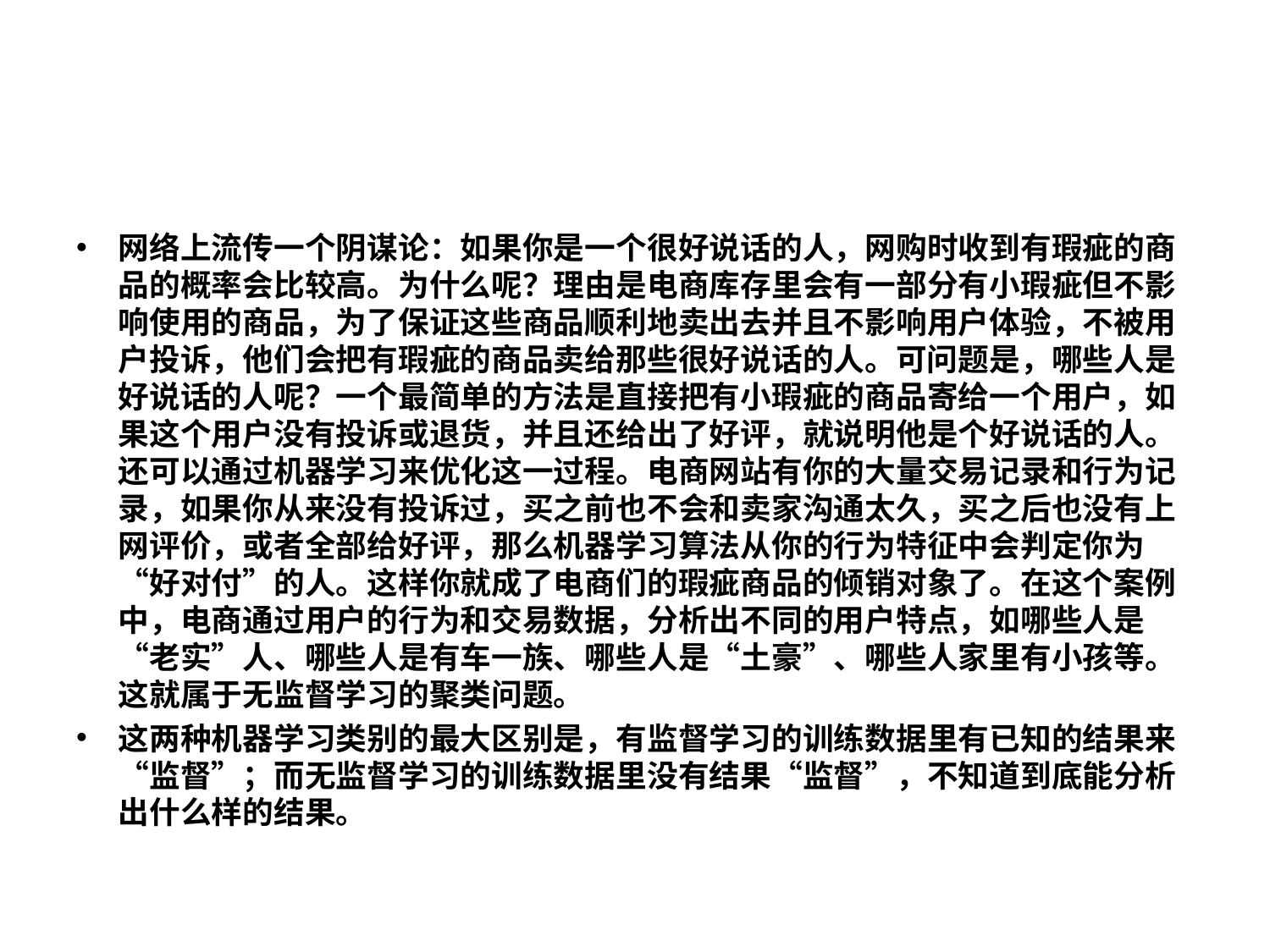

#
网络上流传一个阴谋论：如果你是一个很好说话的人，网购时收到有瑕疵的商品的概率会比较高。为什么呢？理由是电商库存里会有一部分有小瑕疵但不影响使用的商品，为了保证这些商品顺利地卖出去并且不影响用户体验，不被用户投诉，他们会把有瑕疵的商品卖给那些很好说话的人。可问题是，哪些人是好说话的人呢？一个最简单的方法是直接把有小瑕疵的商品寄给一个用户，如果这个用户没有投诉或退货，并且还给出了好评，就说明他是个好说话的人。还可以通过机器学习来优化这一过程。电商网站有你的大量交易记录和行为记录，如果你从来没有投诉过，买之前也不会和卖家沟通太久，买之后也没有上网评价，或者全部给好评，那么机器学习算法从你的行为特征中会判定你为“好对付”的人。这样你就成了电商们的瑕疵商品的倾销对象了。在这个案例中，电商通过用户的行为和交易数据，分析出不同的用户特点，如哪些人是“老实”人、哪些人是有车一族、哪些人是“土豪”、哪些人家里有小孩等。这就属于无监督学习的聚类问题。
这两种机器学习类别的最大区别是，有监督学习的训练数据里有已知的结果来“监督”；而无监督学习的训练数据里没有结果“监督”，不知道到底能分析出什么样的结果。